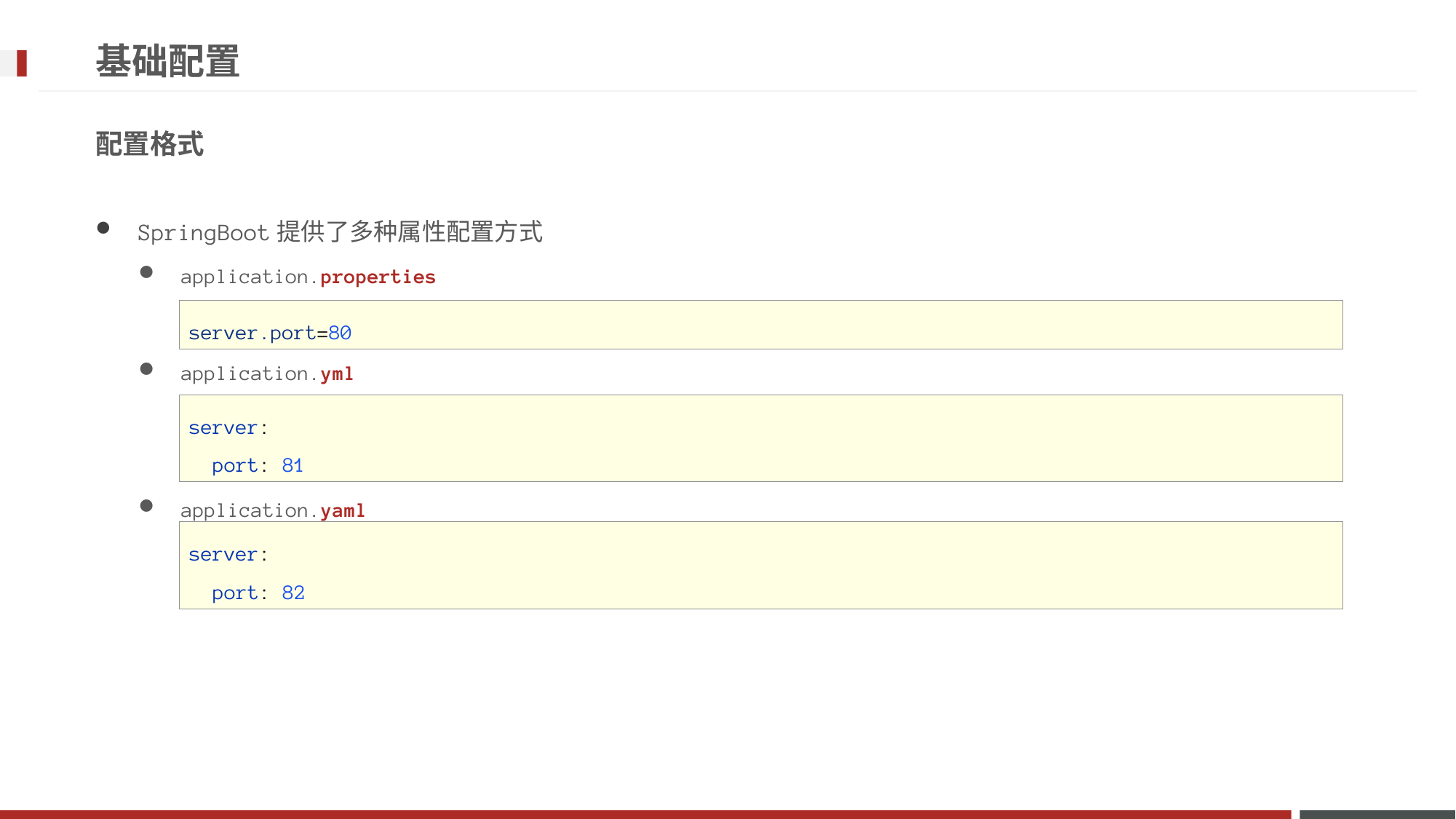

# 基础配置
配置格式
SpringBoot提供了多种属性配置方式
application.properties

application.yml

application.yaml
server.port=80
server:
  port: 81
server:
  port: 82